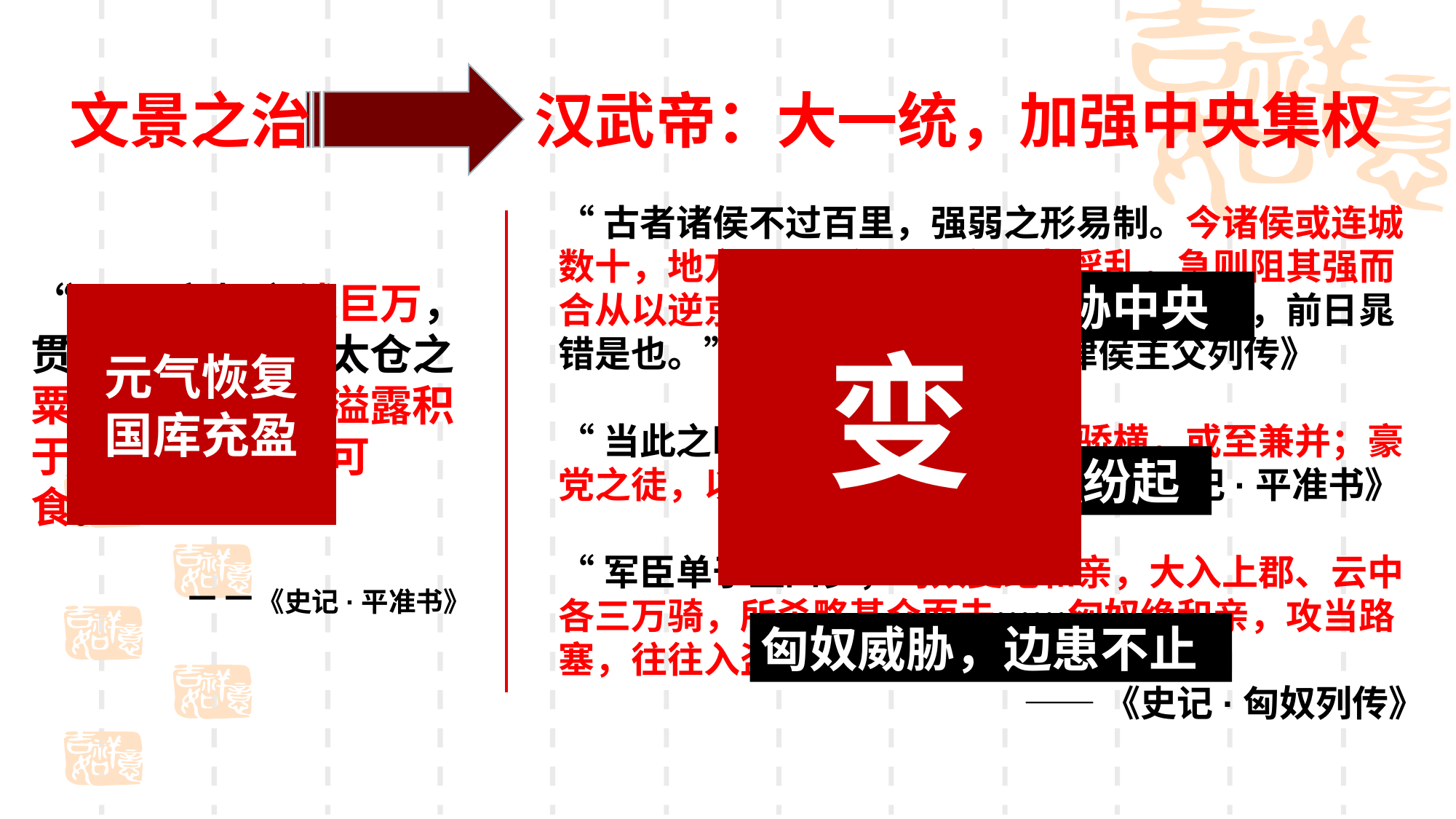

文景之治
汉武帝：大一统，加强中央集权
“古者诸侯不过百里，强弱之形易制。今诸侯或连城数十，地方千里，缓则骄奢易为淫乱，急则阻其强而合从以逆京师。今以法割削之，则逆节萌起，前日晁错是也。”         ——《史记·平津侯主父列传》

“当此之时，网疏而民富，役财骄横，或至兼并；豪党之徒，以武断于乡曲。”      ——《史记·平准书》

“军臣单于立四岁，匈奴复绝和亲，大入上郡、云中各三万骑，所杀略甚众而去……匈奴绝和亲，攻当路塞，往往入盗于汉边，不可胜数。”
——《史记·匈奴列传》
变
“……京师之钱巨万，贯朽而不可校；太仓之粟陈陈相因，充溢露积于外，至腐败不可食。”

－－《史记·平准书》
  诸侯坐大，威胁中央
元气恢复国库充盈
土地兼并，豪强纷起
匈奴威胁，边患不止